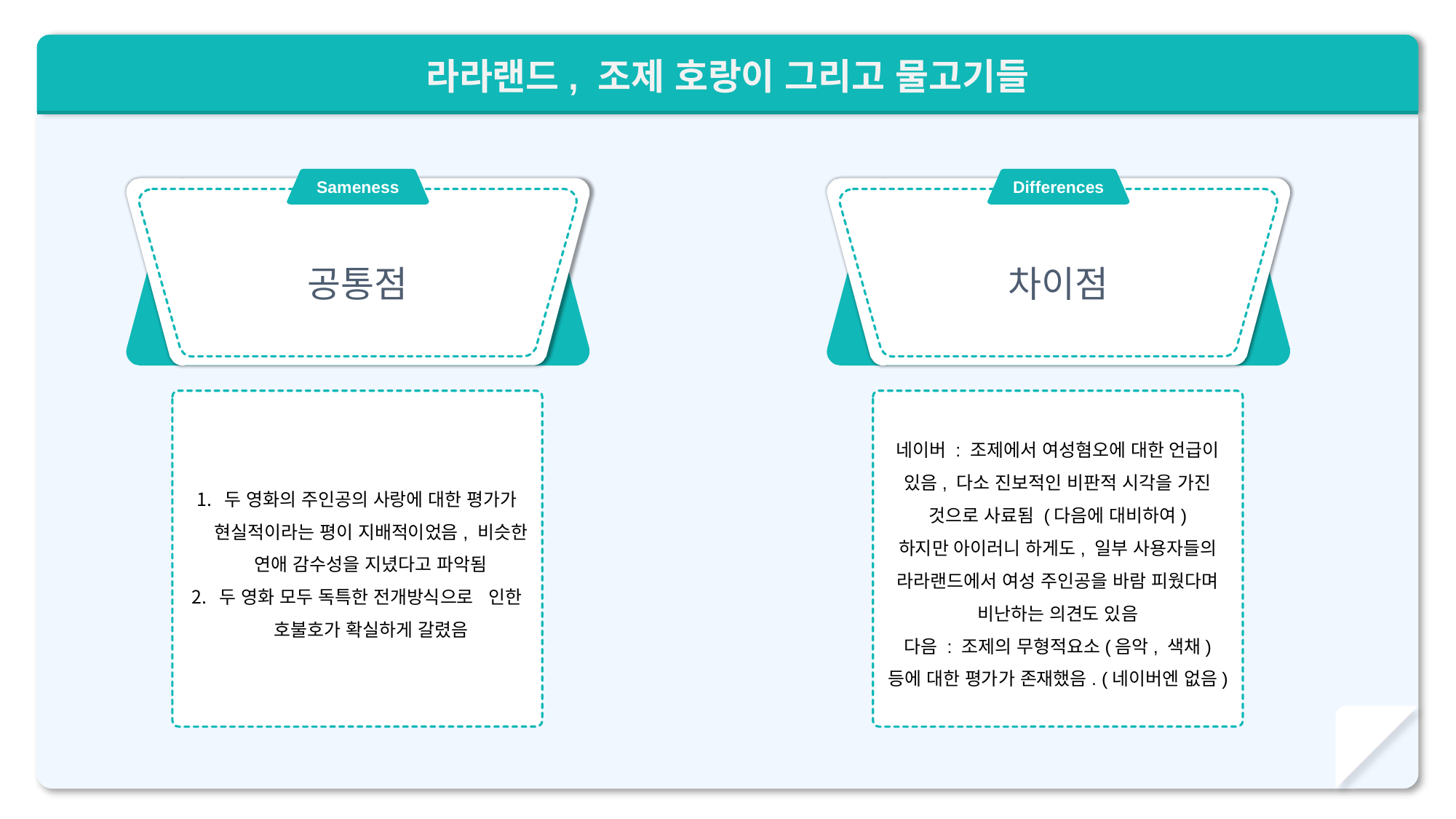

라라랜드, 조제 호랑이 그리고 물고기들

Sameness
Differences

공통점

차이점

두 영화의 주인공의 사랑에 대한 평가가 현실적이라는 평이 지배적이었음, 비슷한 연애 감수성을 지녔다고 파악됨
두 영화 모두 독특한 전개방식으로   인한 호불호가 확실하게 갈렸음
네이버 : 조제에서 여성혐오에 대한 언급이 있음, 다소 진보적인 비판적 시각을 가진 것으로 사료됨 (다음에 대비하여)
하지만 아이러니 하게도, 일부 사용자들의 라라랜드에서 여성 주인공을 바람 피웠다며 비난하는 의견도 있음
다음 : 조제의 무형적요소(음악, 색채) 등에 대한 평가가 존재했음. (네이버엔 없음)